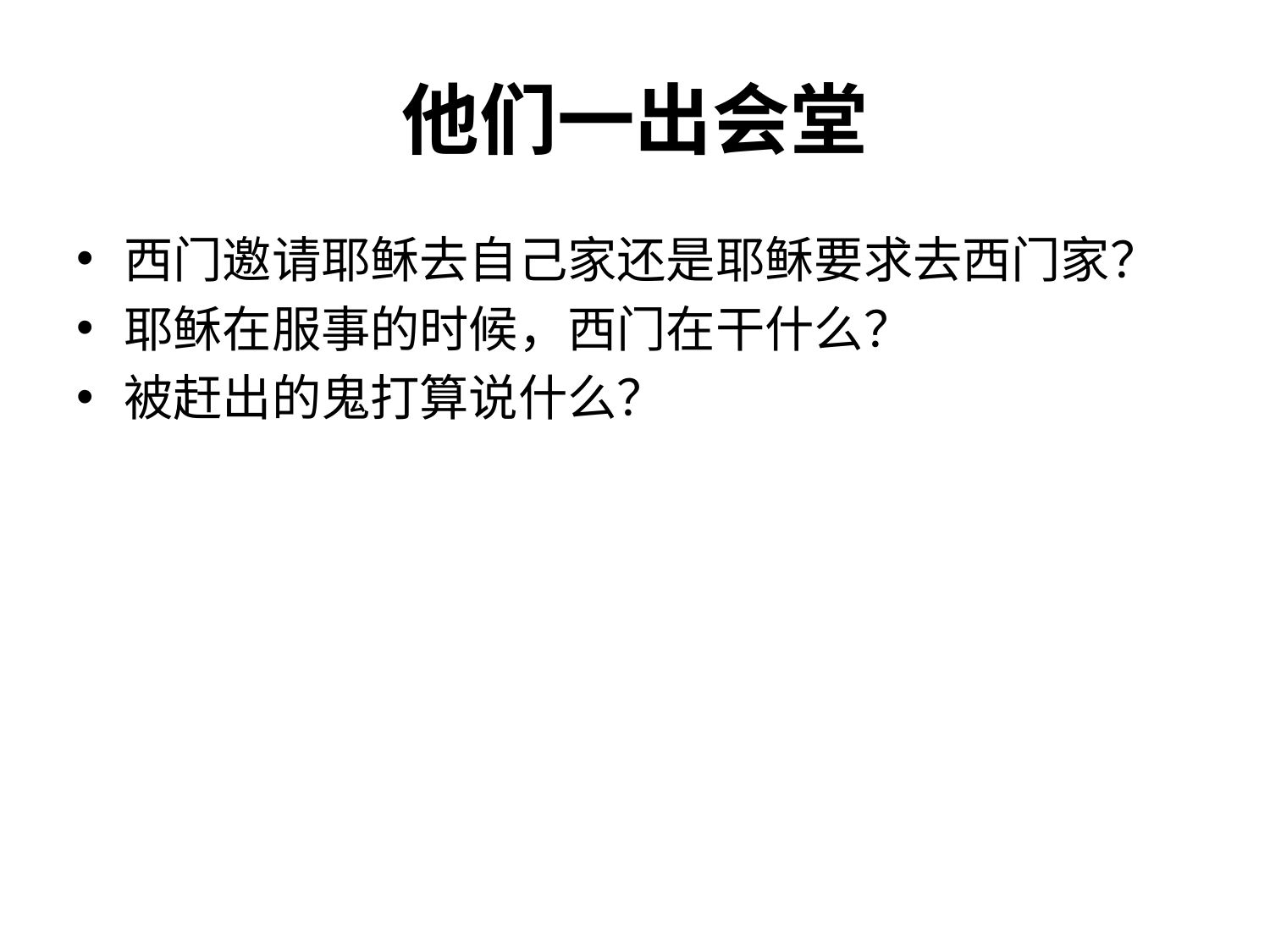

# 他们一出会堂
西门邀请耶稣去自己家还是耶稣要求去西门家？
耶稣在服事的时候，西门在干什么？
被赶出的鬼打算说什么？